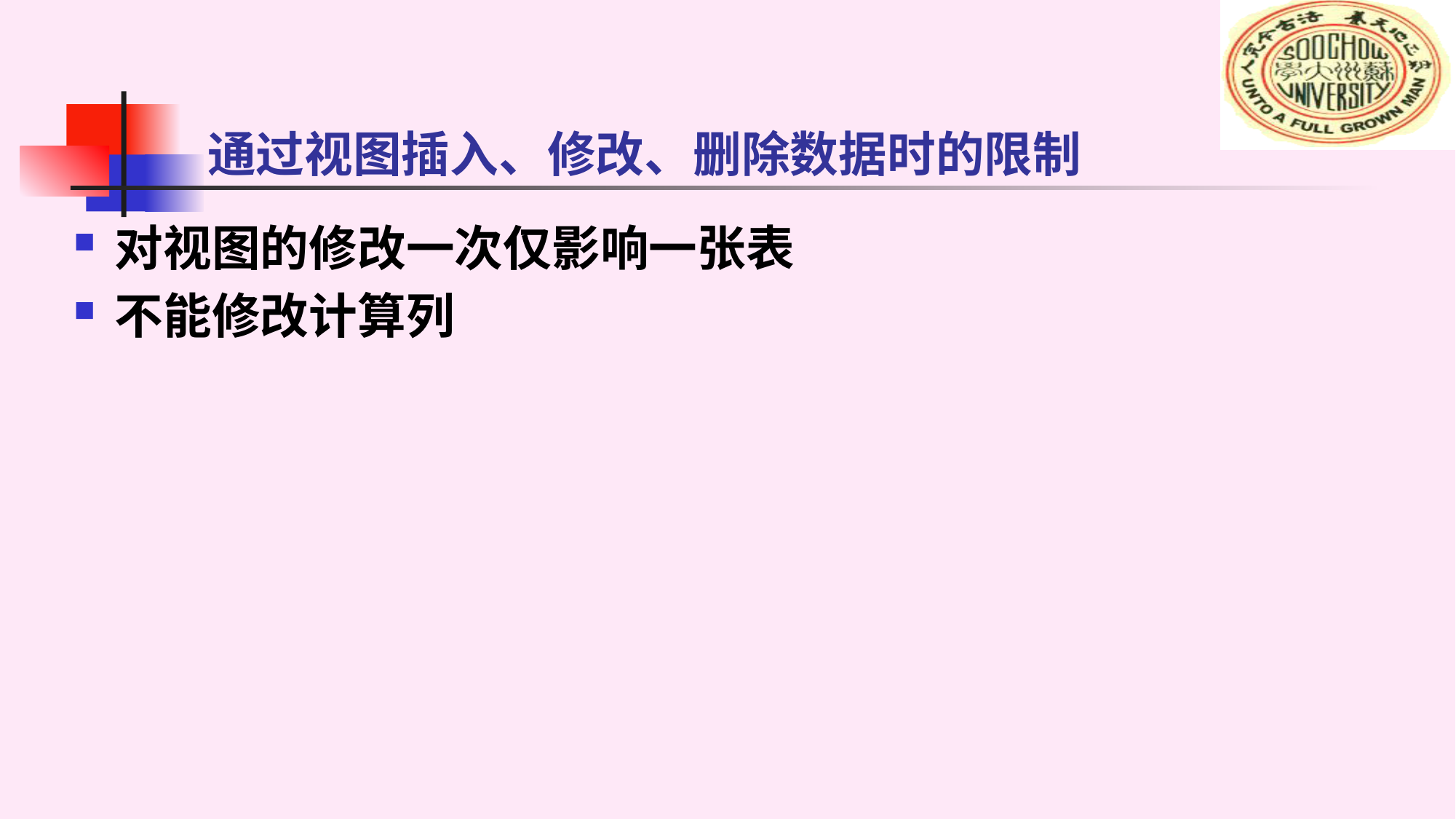

# 通过视图插入、修改、删除数据时的限制
对视图的修改一次仅影响一张表
不能修改计算列